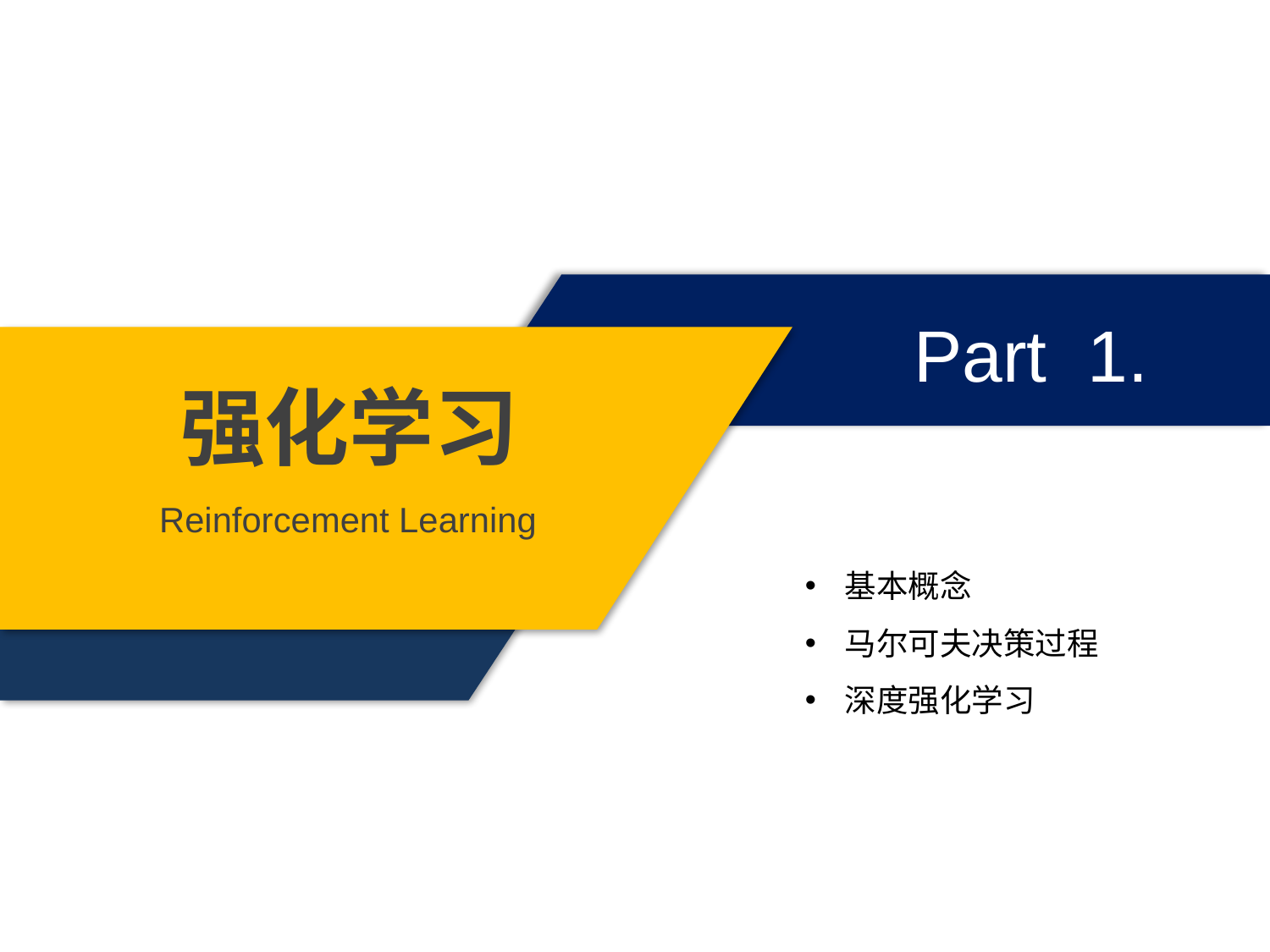

Part  1.

强化学习
Reinforcement Learning
基本概念
马尔可夫决策过程
深度强化学习